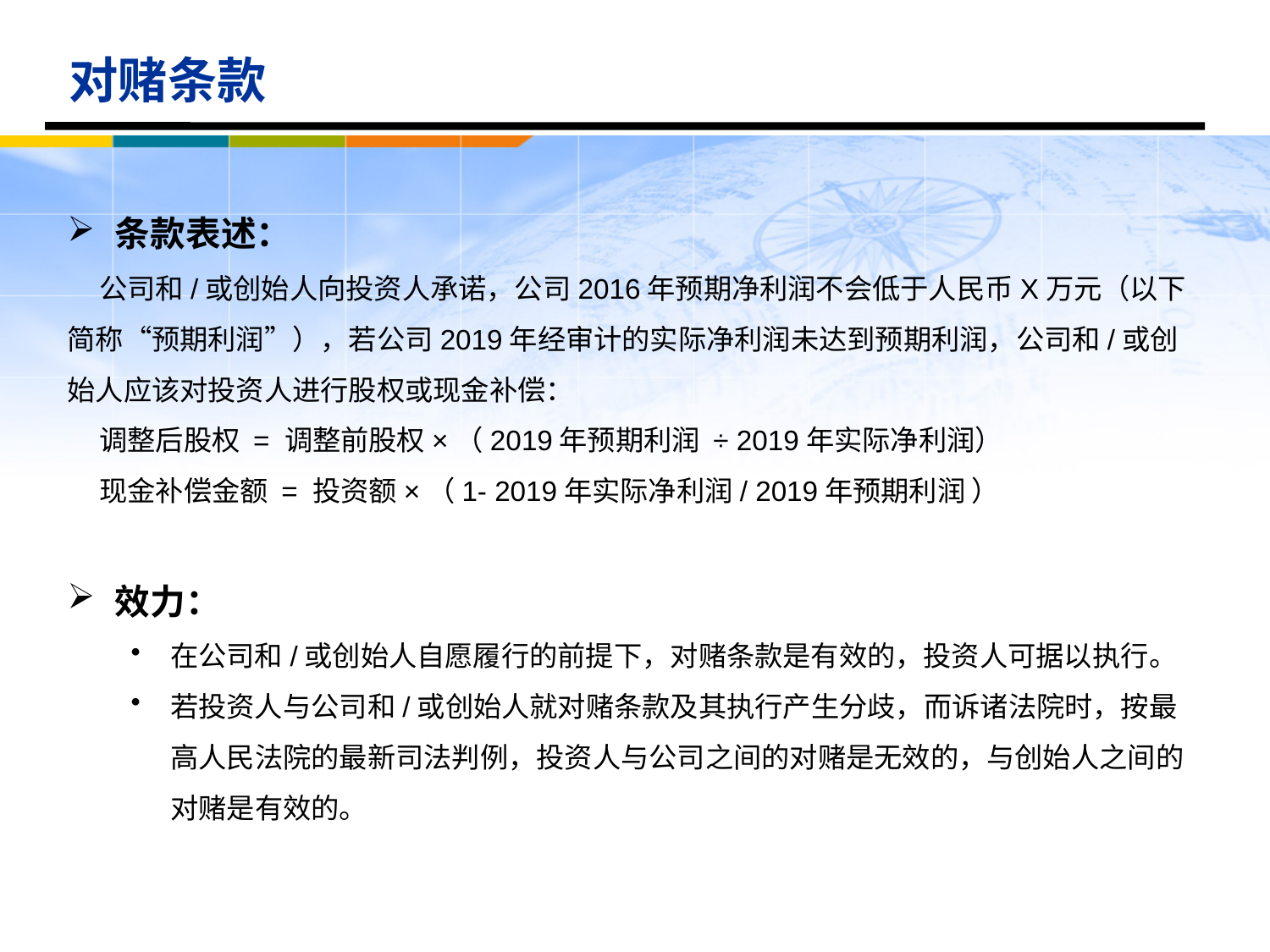

对赌条款

条款表述：
    公司和/或创始人向投资人承诺，公司2016年预期净利润不会低于人民币X万元（以下简称“预期利润”），若公司2019年经审计的实际净利润未达到预期利润，公司和/或创始人应该对投资人进行股权或现金补偿：
    调整后股权 = 调整前股权×（2019年预期利润 ÷ 2019年实际净利润）
    现金补偿金额 = 投资额×（1- 2019年实际净利润/ 2019年预期利润 ）

效力：
在公司和/或创始人自愿履行的前提下，对赌条款是有效的，投资人可据以执行。
若投资人与公司和/或创始人就对赌条款及其执行产生分歧，而诉诸法院时，按最高人民法院的最新司法判例，投资人与公司之间的对赌是无效的，与创始人之间的对赌是有效的。